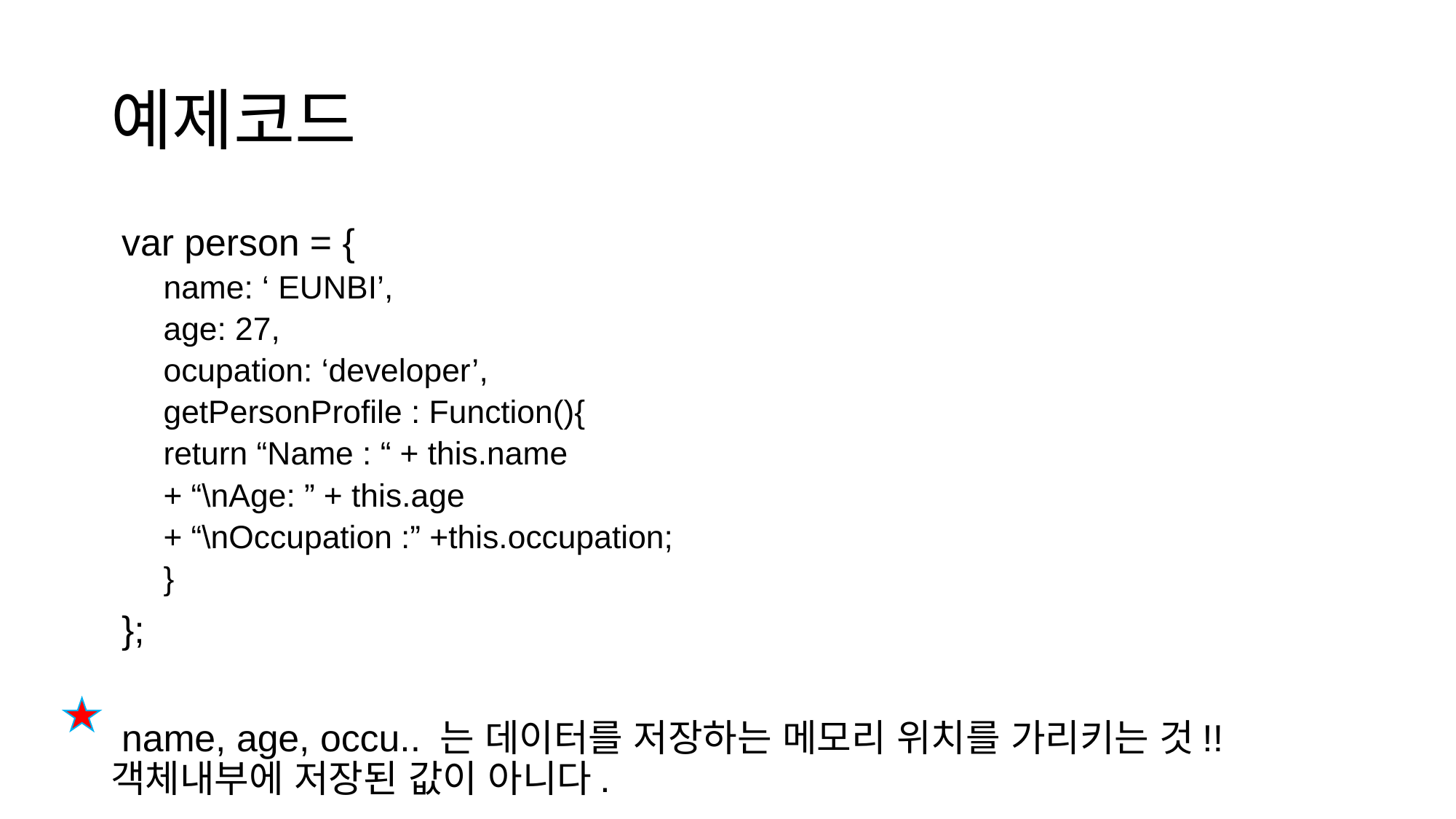

# 예제코드
 var person = {
name: ‘ EUNBI’,
age: 27,
ocupation: ‘developer’,
getPersonProfile : Function(){
	return “Name : “ + this.name
		+ “\nAge: ” + this.age
		+ “\nOccupation :” +this.occupation;
}
 };

 name, age, occu.. 는 데이터를 저장하는 메모리 위치를 가리키는 것!! 객체내부에 저장된 값이 아니다.